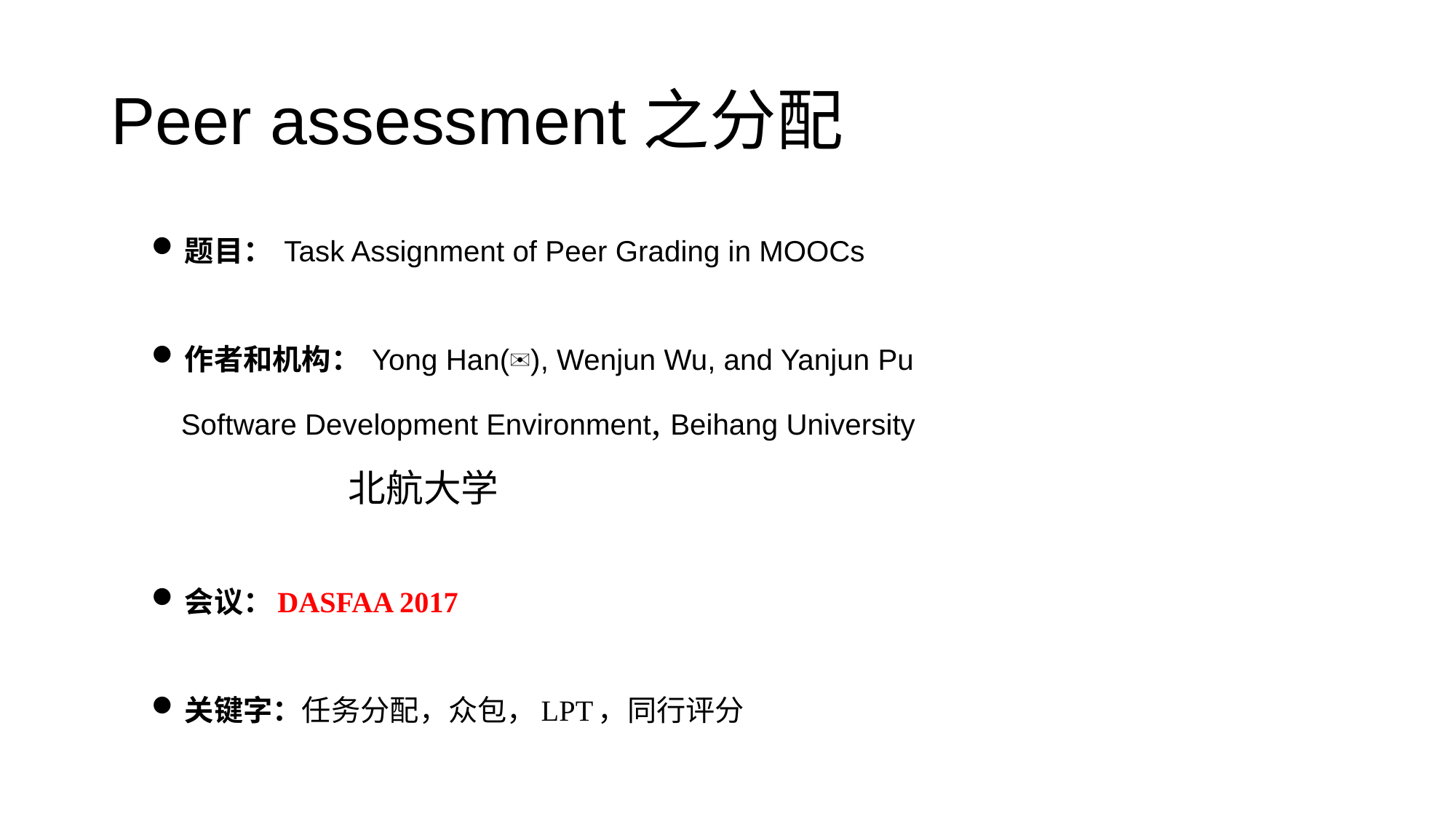

# Peer assessment之分配
题目： Task Assignment of Peer Grading in MOOCs

作者和机构： Yong Han(✉), Wenjun Wu, and Yanjun Pu
		      Software Development Environment, Beihang University
                          北航大学

会议：DASFAA 2017

关键字：任务分配，众包，LPT，同行评分